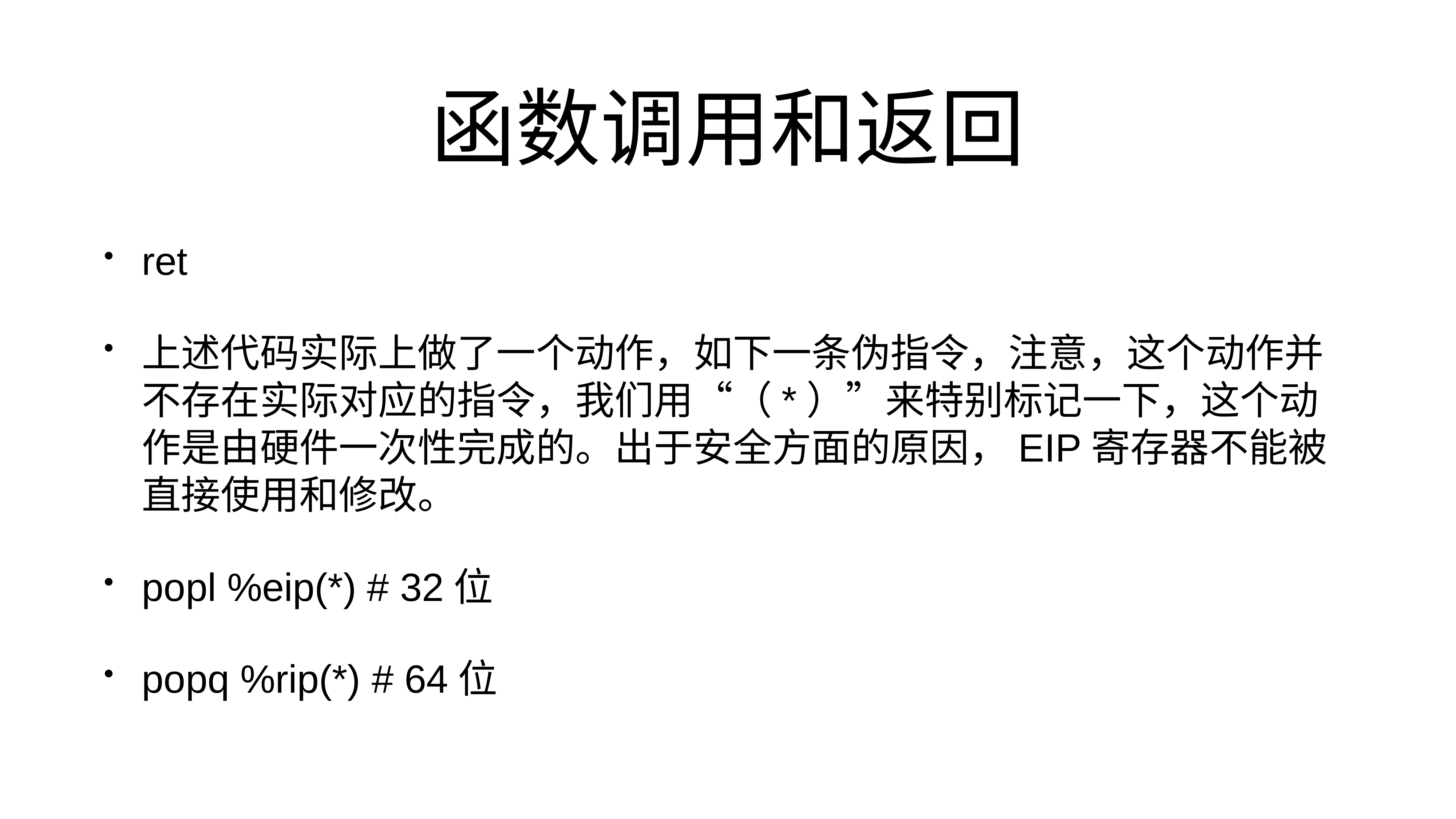

# 函数调用和返回
ret
上述代码实际上做了一个动作，如下一条伪指令，注意，这个动作并不存在实际对应的指令，我们用“（*）”来特别标记一下，这个动作是由硬件一次性完成的。出于安全方面的原因，EIP寄存器不能被直接使用和修改。
popl %eip(*) # 32位
popq %rip(*) # 64位